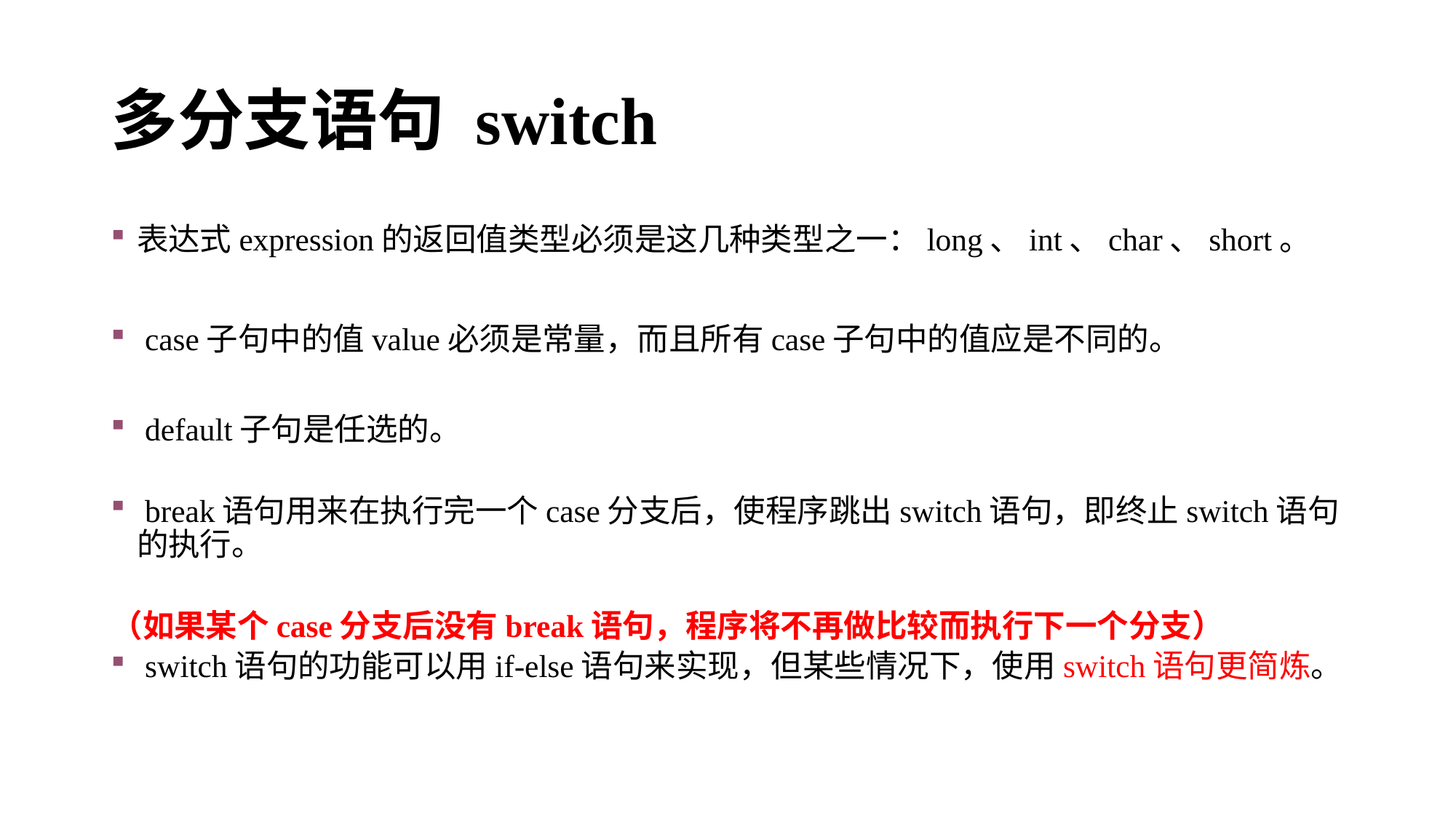

# 多分支语句 switch
表达式expression的返回值类型必须是这几种类型之一：long、int、char、short。

 case子句中的值value必须是常量，而且所有case子句中的值应是不同的。

 default子句是任选的。

 break语句用来在执行完一个case分支后，使程序跳出switch语句，即终止switch语句的执行。

（如果某个case分支后没有break语句，程序将不再做比较而执行下一个分支）
 switch语句的功能可以用if-else语句来实现，但某些情况下，使用switch语句更简炼。